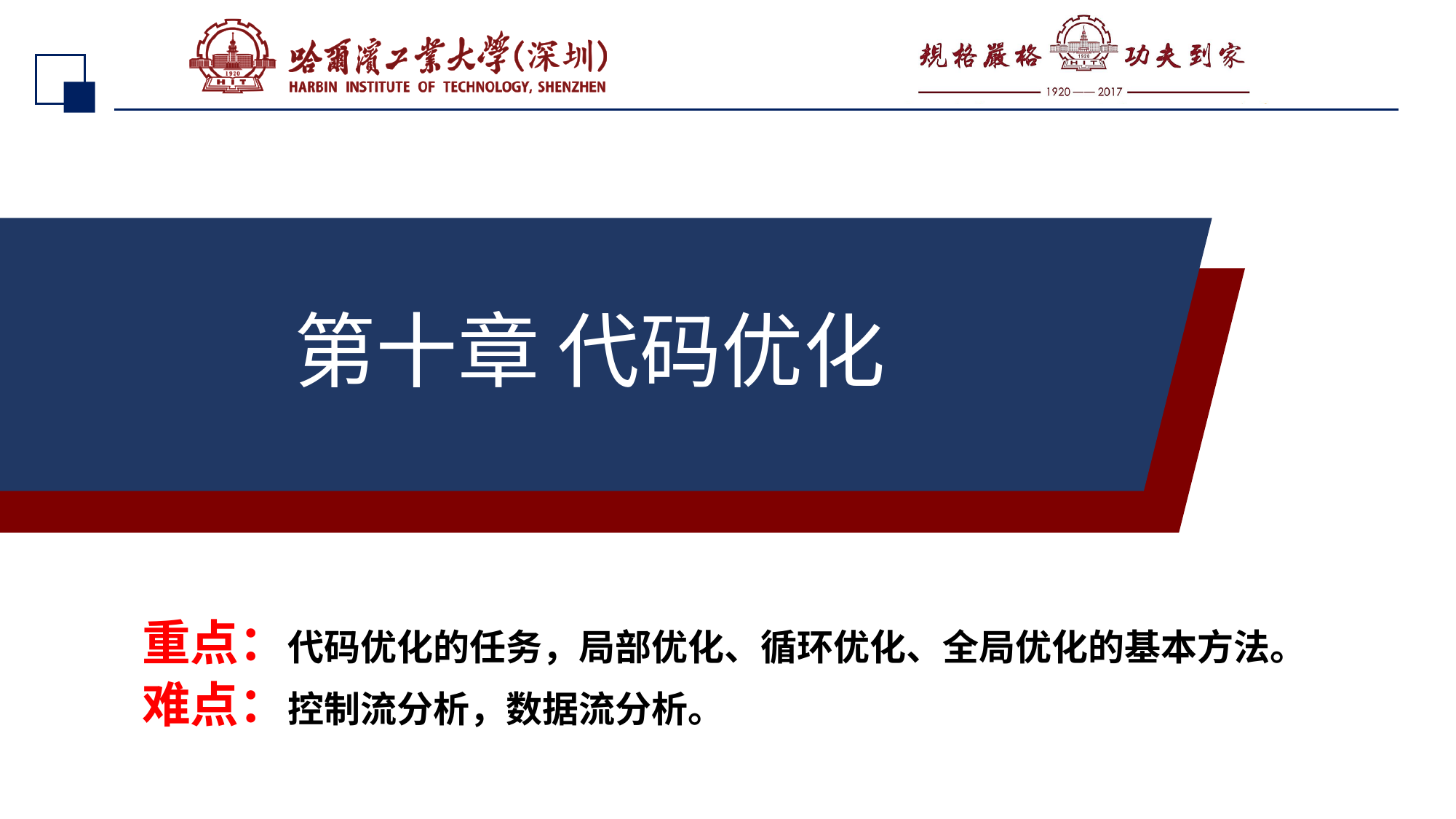

# 第十章 代码优化
重点：代码优化的任务，局部优化、循环优化、全局优化的基本方法。
难点：控制流分析，数据流分析。